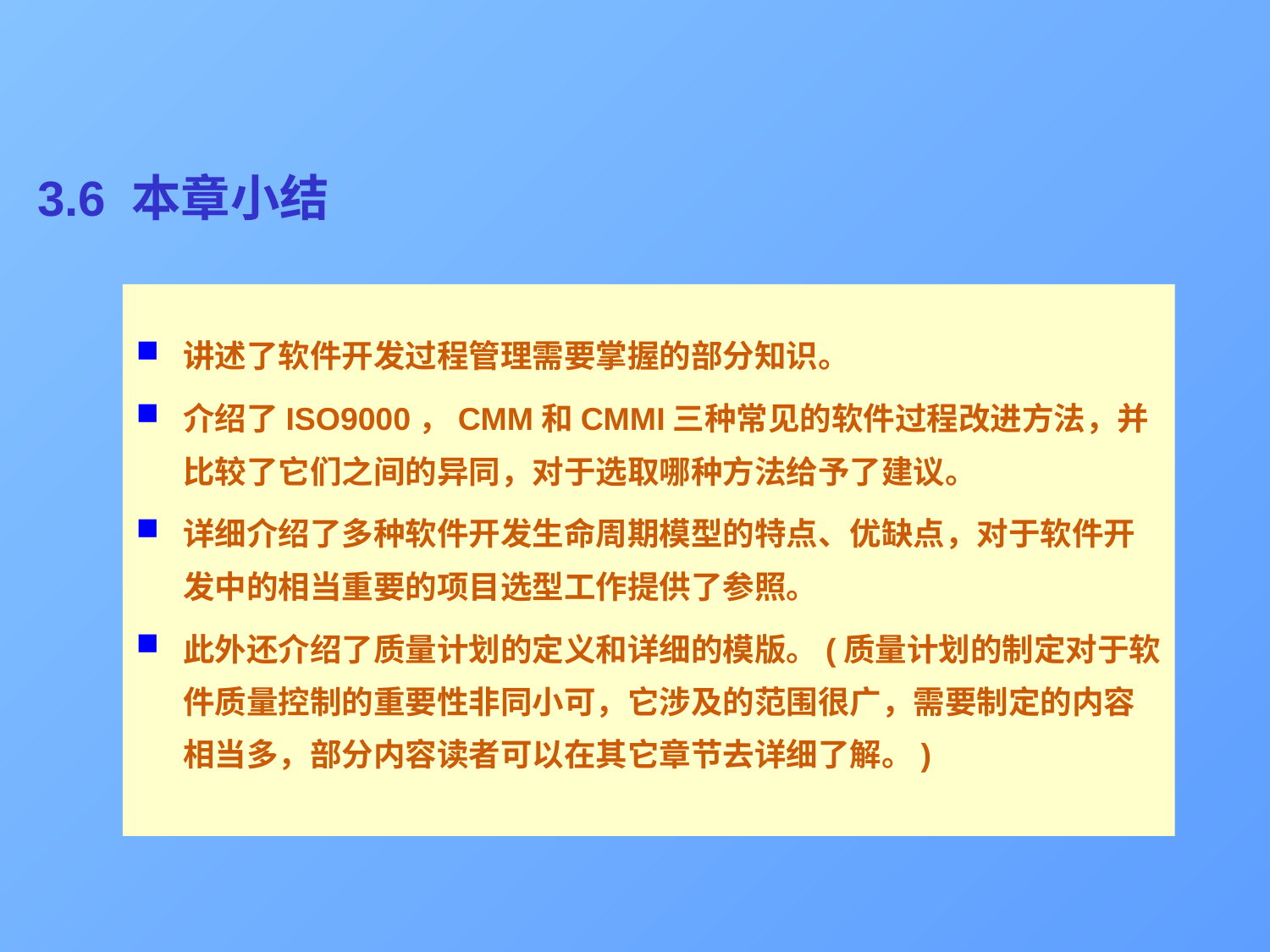

# 3.6 本章小结

讲述了软件开发过程管理需要掌握的部分知识。
介绍了ISO9000，CMM和CMMI三种常见的软件过程改进方法，并比较了它们之间的异同，对于选取哪种方法给予了建议。
详细介绍了多种软件开发生命周期模型的特点、优缺点，对于软件开发中的相当重要的项目选型工作提供了参照。
此外还介绍了质量计划的定义和详细的模版。(质量计划的制定对于软件质量控制的重要性非同小可，它涉及的范围很广，需要制定的内容相当多，部分内容读者可以在其它章节去详细了解。)